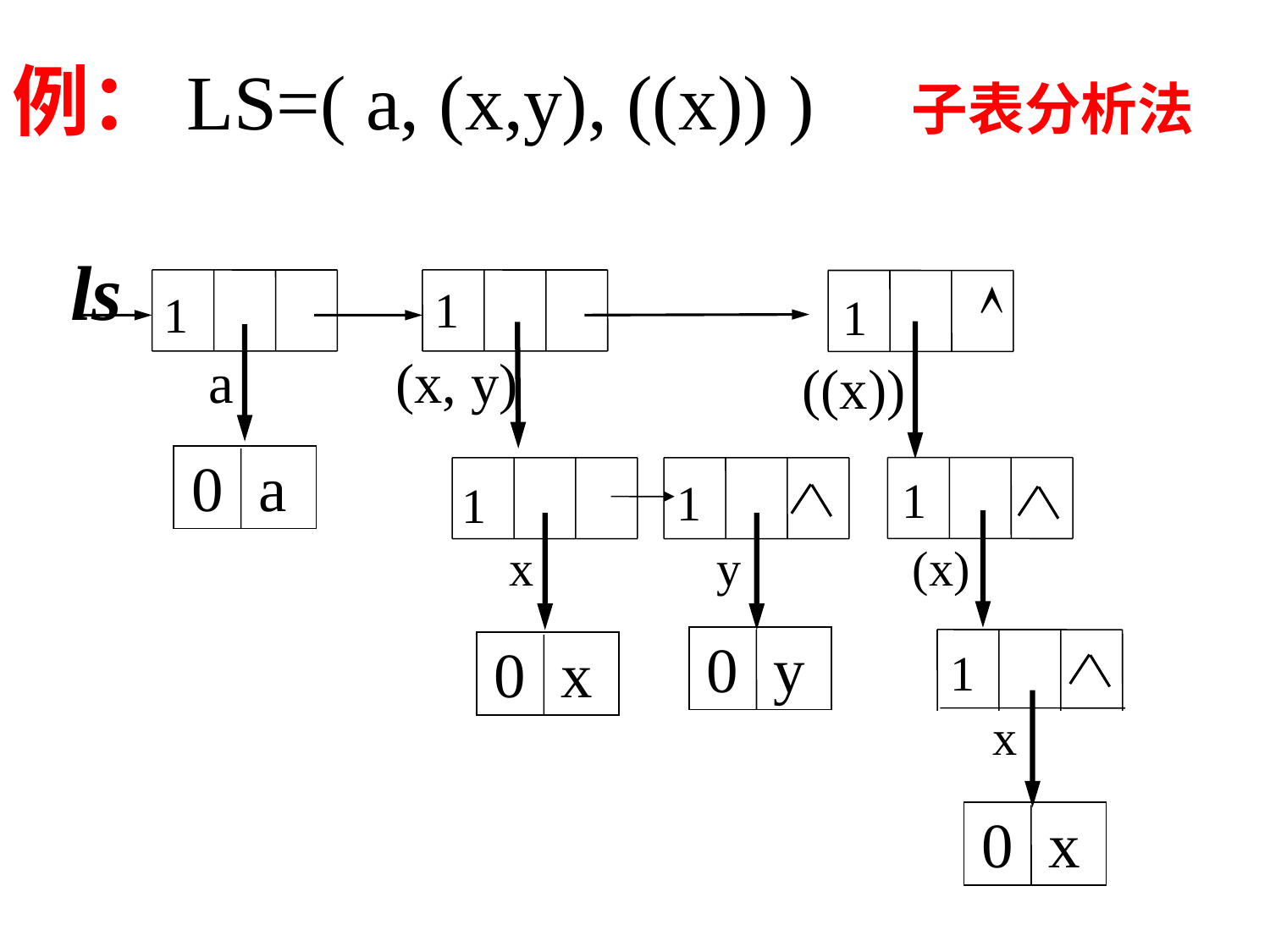

例：LS=( a, (x,y), ((x)) )    子表分析法
ls
∧

1
1
1

((x))
a
(x, y)

1
1

0  a

 a

1

(x)

1

x
y
 x
 y
0  y

0  x

0  x

 x

x